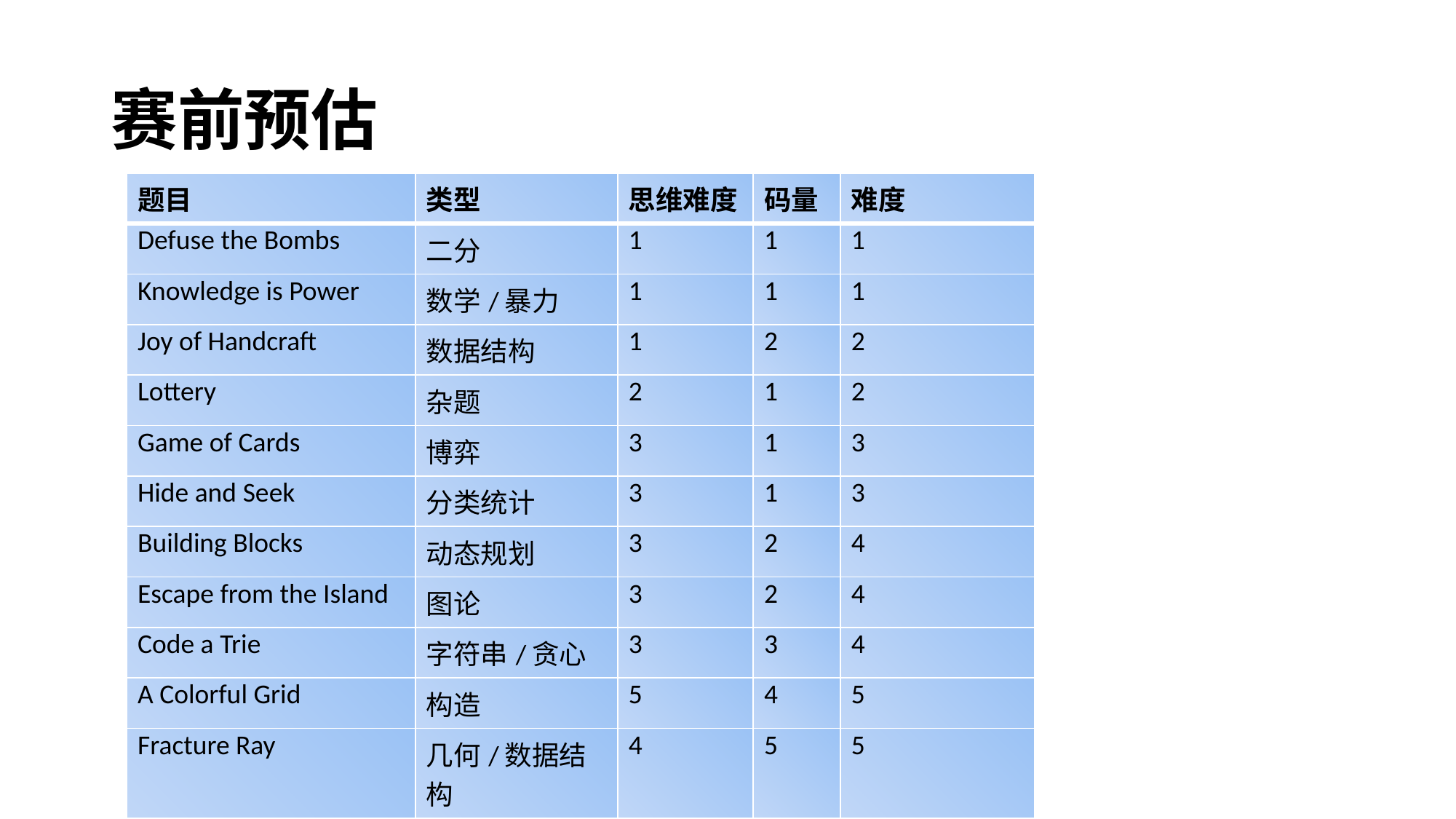

# 赛前预估
| 题目 | 类型 | 思维难度 | 码量 | 难度 |
| --- | --- | --- | --- | --- |
| Defuse the Bombs | 二分 | 1 | 1 | 1 |
| Knowledge is Power | 数学/暴力 | 1 | 1 | 1 |
| Joy of Handcraft | 数据结构 | 1 | 2 | 2 |
| Lottery | 杂题 | 2 | 1 | 2 |
| Game of Cards | 博弈 | 3 | 1 | 3 |
| Hide and Seek | 分类统计 | 3 | 1 | 3 |
| Building Blocks | 动态规划 | 3 | 2 | 4 |
| Escape from the Island | 图论 | 3 | 2 | 4 |
| Code a Trie | 字符串/贪心 | 3 | 3 | 4 |
| A Colorful Grid | 构造 | 5 | 4 | 5 |
| Fracture Ray | 几何/数据结构 | 4 | 5 | 5 |
| Invaluable Assets | 杂题 | 5 | 4 | 5 |